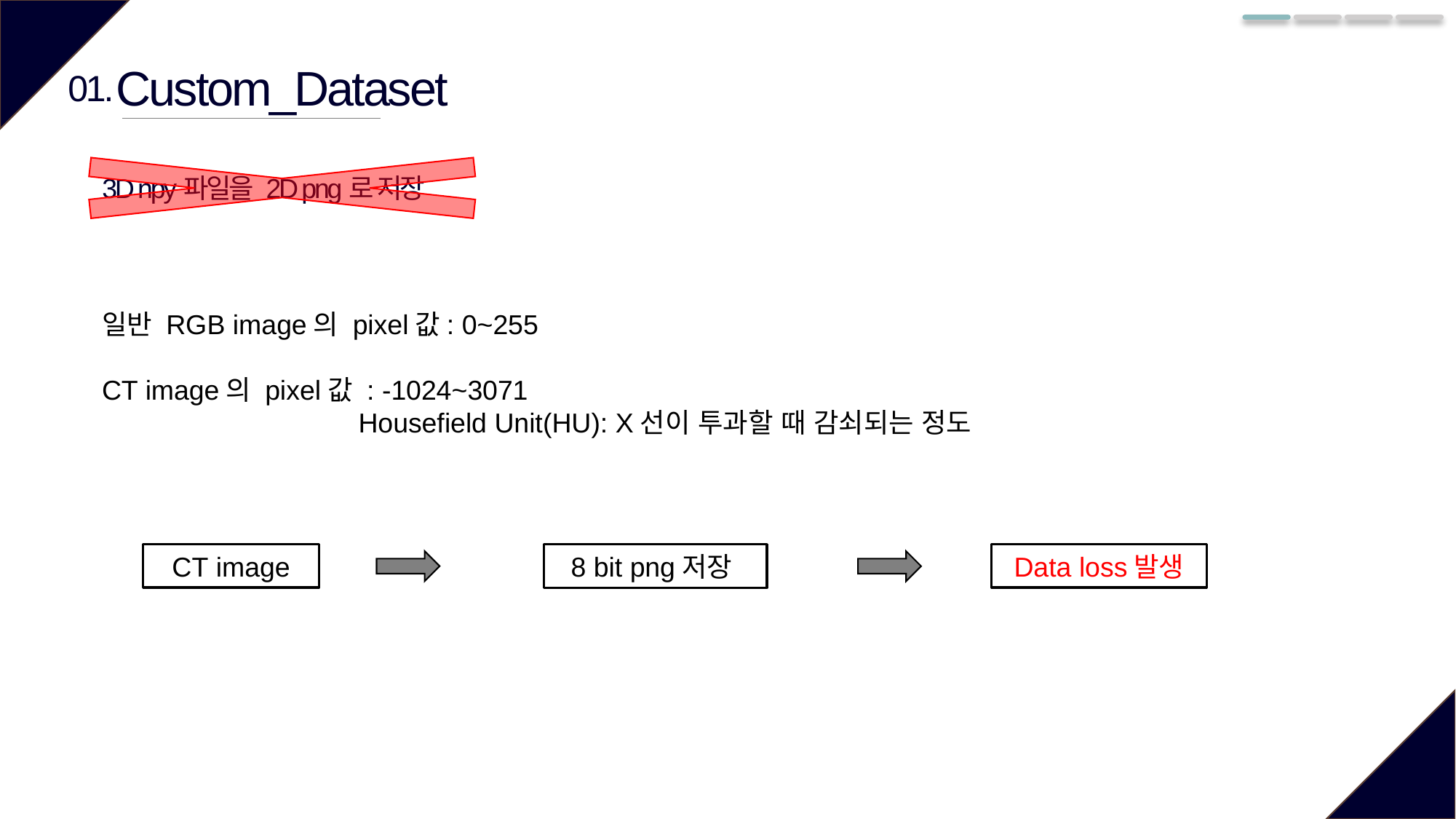

Custom_Dataset
01.

3D npy파일을 2D png로 저장
일반 RGB image의 pixel값: 0~255

CT image의 pixel값 : -1024~3071
		     Housefield Unit(HU): X선이 투과할 때 감쇠되는 정도

CT image
Data loss발생
8 bit png저장